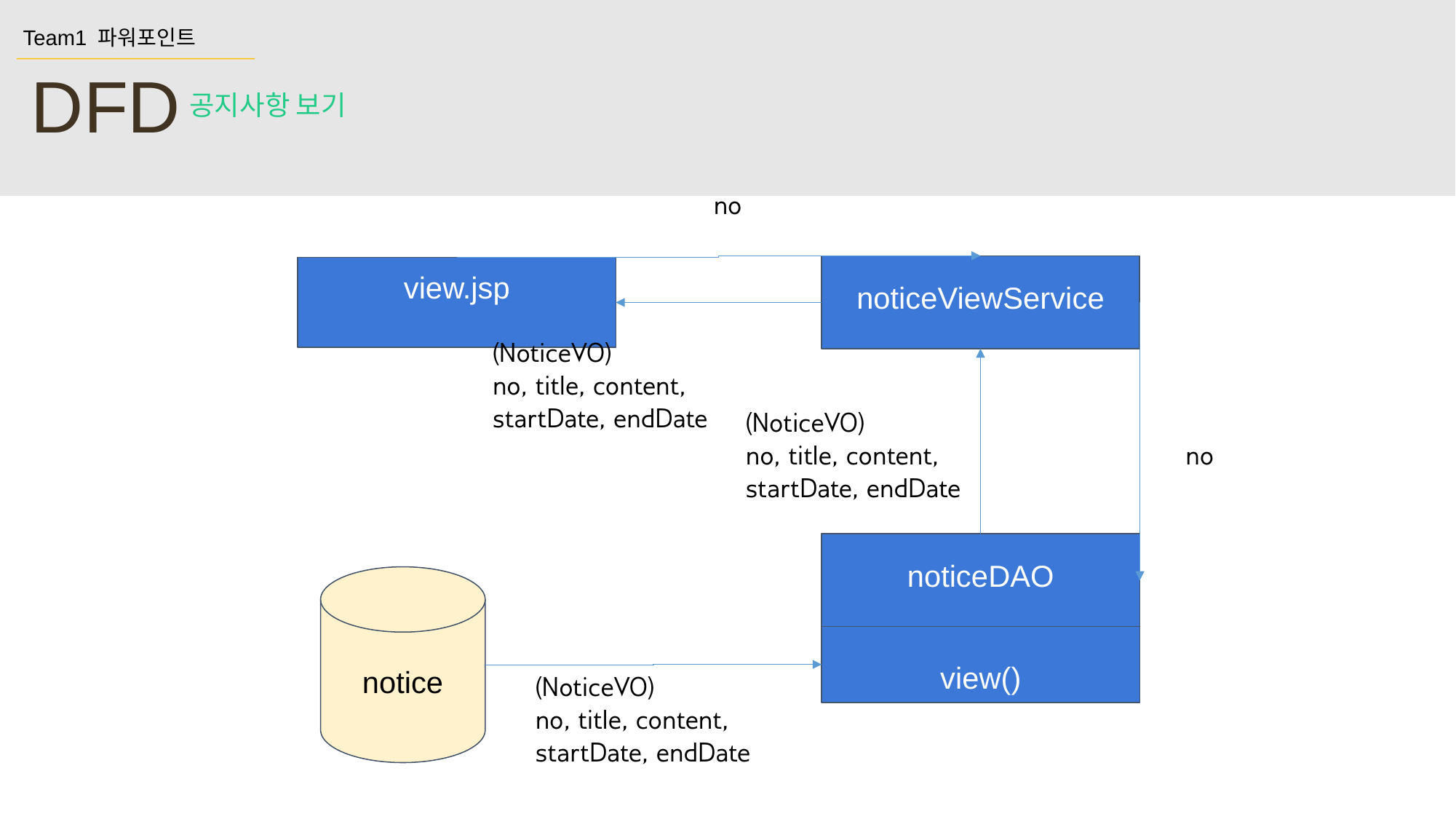

Team1 파워포인트
DFD
공지사항 보기

no

noticeViewService

view.jsp
(NoticeVO)
no, title, content,
startDate, endDate
(NoticeVO)
no, title, content,
startDate, endDate
no

noticeDAO

notice

view()
(NoticeVO)
no, title, content,
startDate, endDate